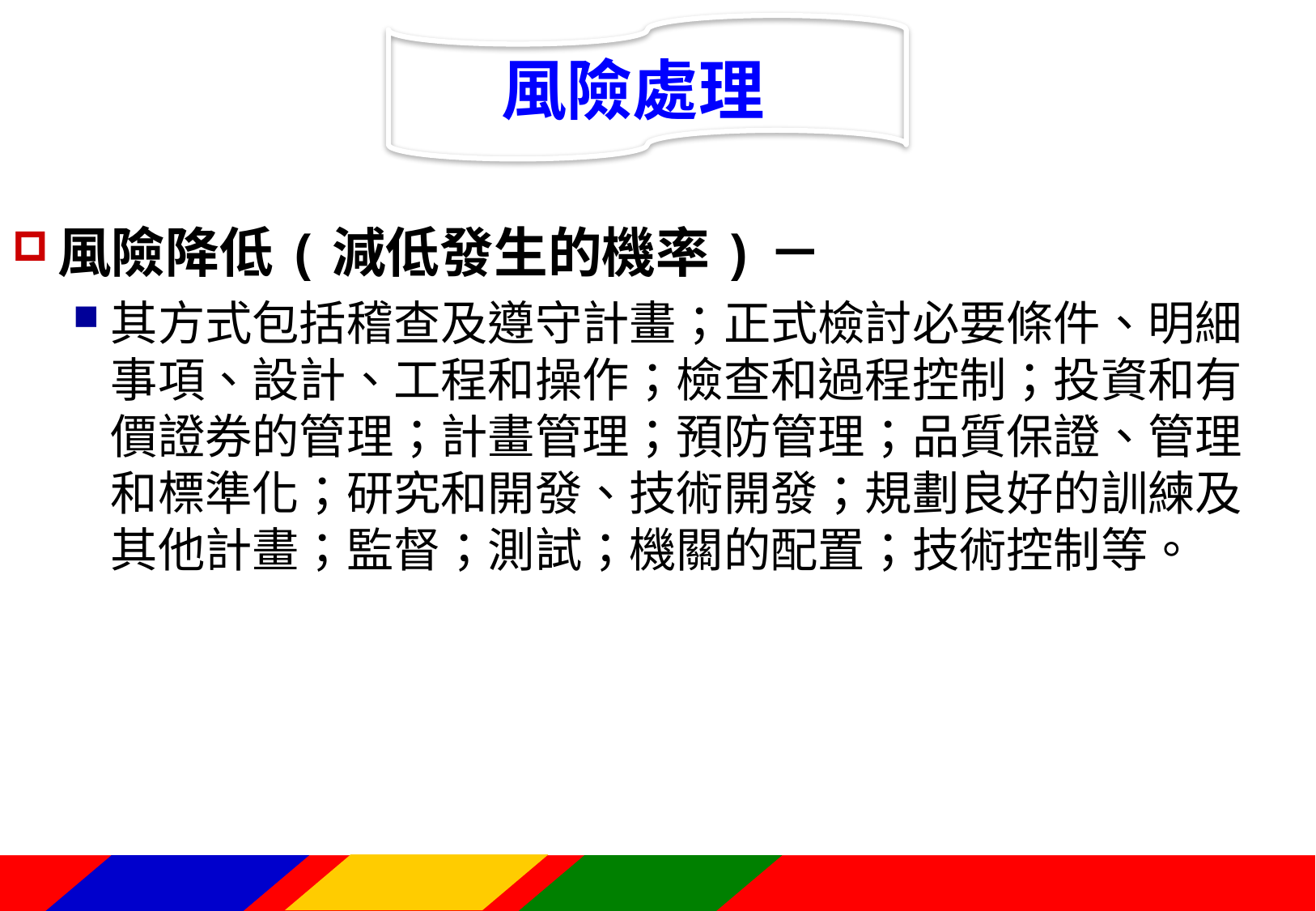

風險處理
風險降低(減低發生的機率)－
其方式包括稽查及遵守計畫；正式檢討必要條件、明細事項、設計、工程和操作；檢查和過程控制；投資和有價證券的管理；計畫管理；預防管理；品質保證、管理和標準化；研究和開發、技術開發；規劃良好的訓練及其他計畫；監督；測試；機關的配置；技術控制等。

78